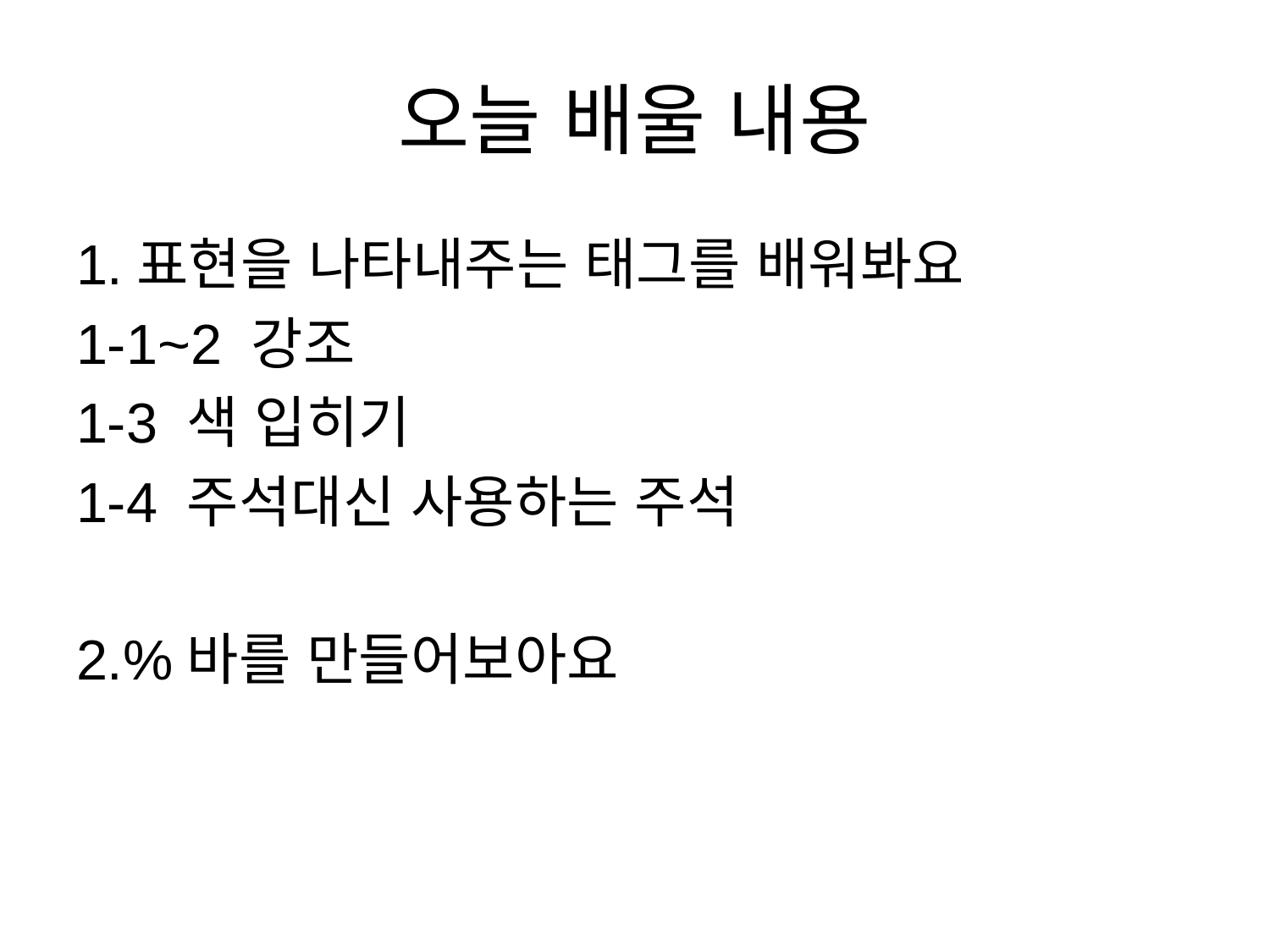

# 오늘 배울 내용
1.표현을 나타내주는 태그를 배워봐요
1-1~2 강조
1-3 색 입히기
1-4 주석대신 사용하는 주석

2.%바를 만들어보아요